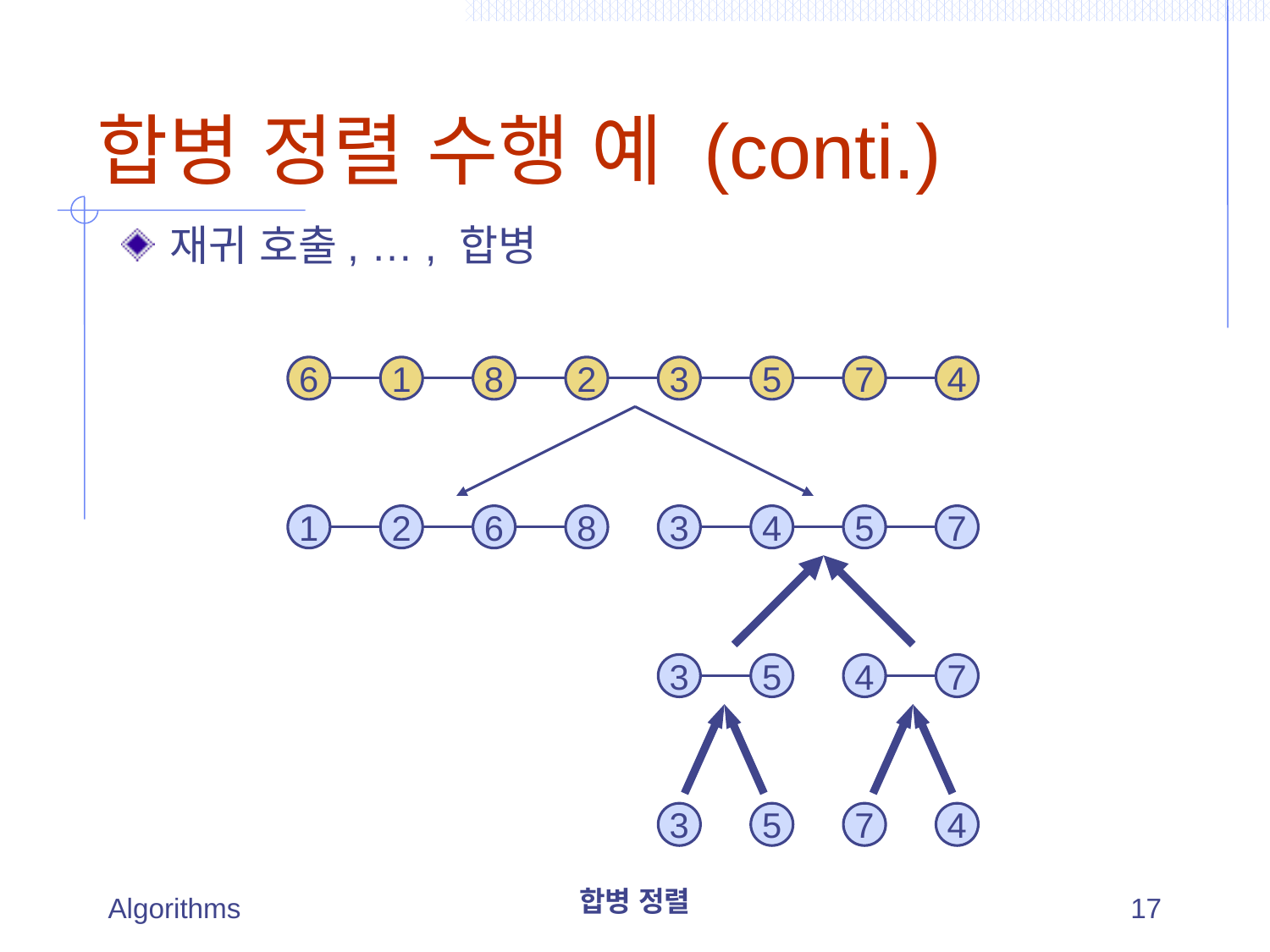

# 합병 정렬 수행 예 (conti.)
재귀 호출, … , 합병
6
1
8
2
3
5
7
4
1
2
6
8
3
4
5
7
3
5
4
7
3
5
7
4
Algorithms
합병 정렬
17